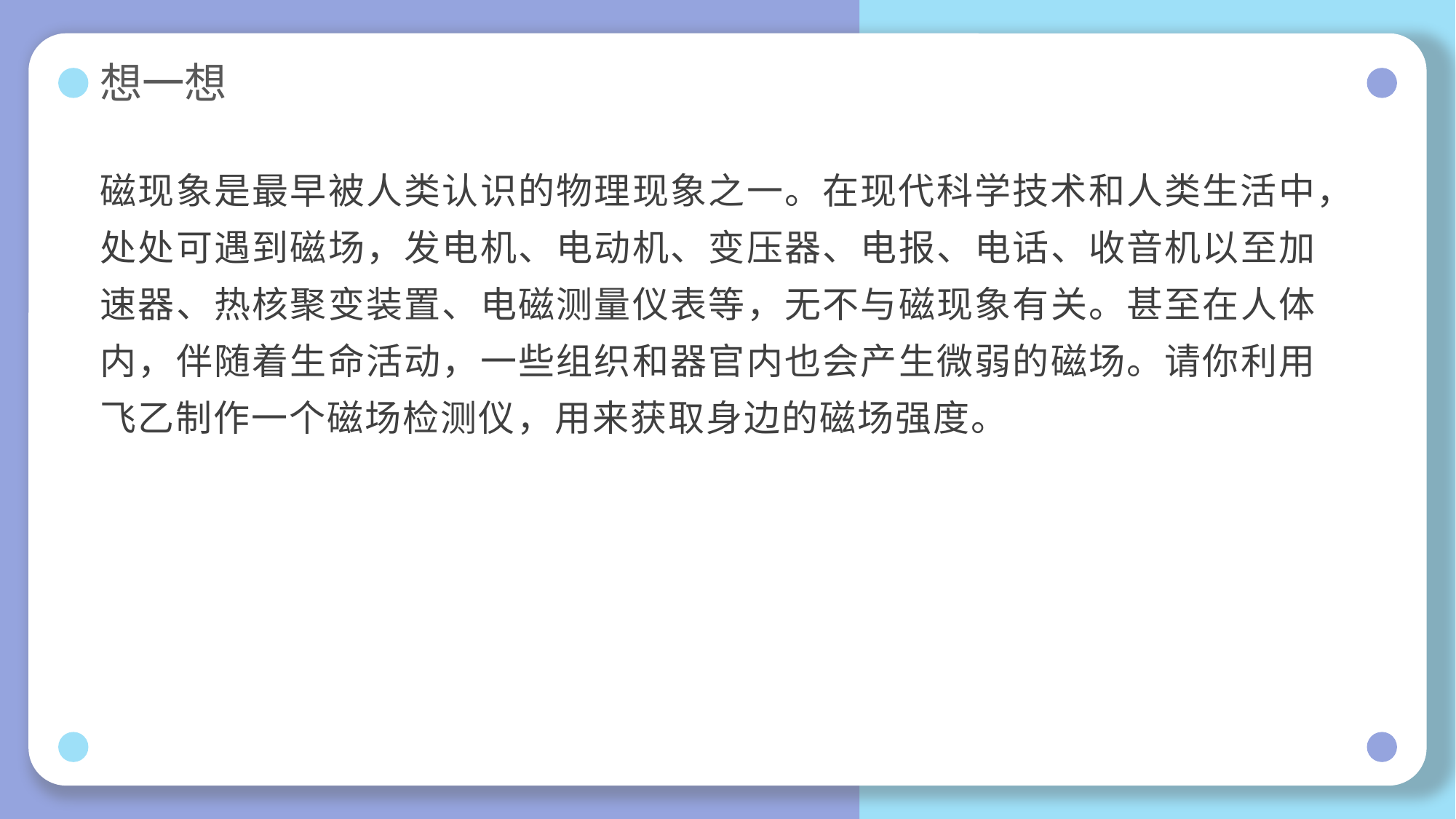

# 想一想
磁现象是最早被人类认识的物理现象之一。在现代科学技术和人类生活中，处处可遇到磁场，发电机、电动机、变压器、电报、电话、收音机以至加速器、热核聚变装置、电磁测量仪表等，无不与磁现象有关。甚至在人体内，伴随着生命活动，一些组织和器官内也会产生微弱的磁场。请你利用飞乙制作一个磁场检测仪，用来获取身边的磁场强度。